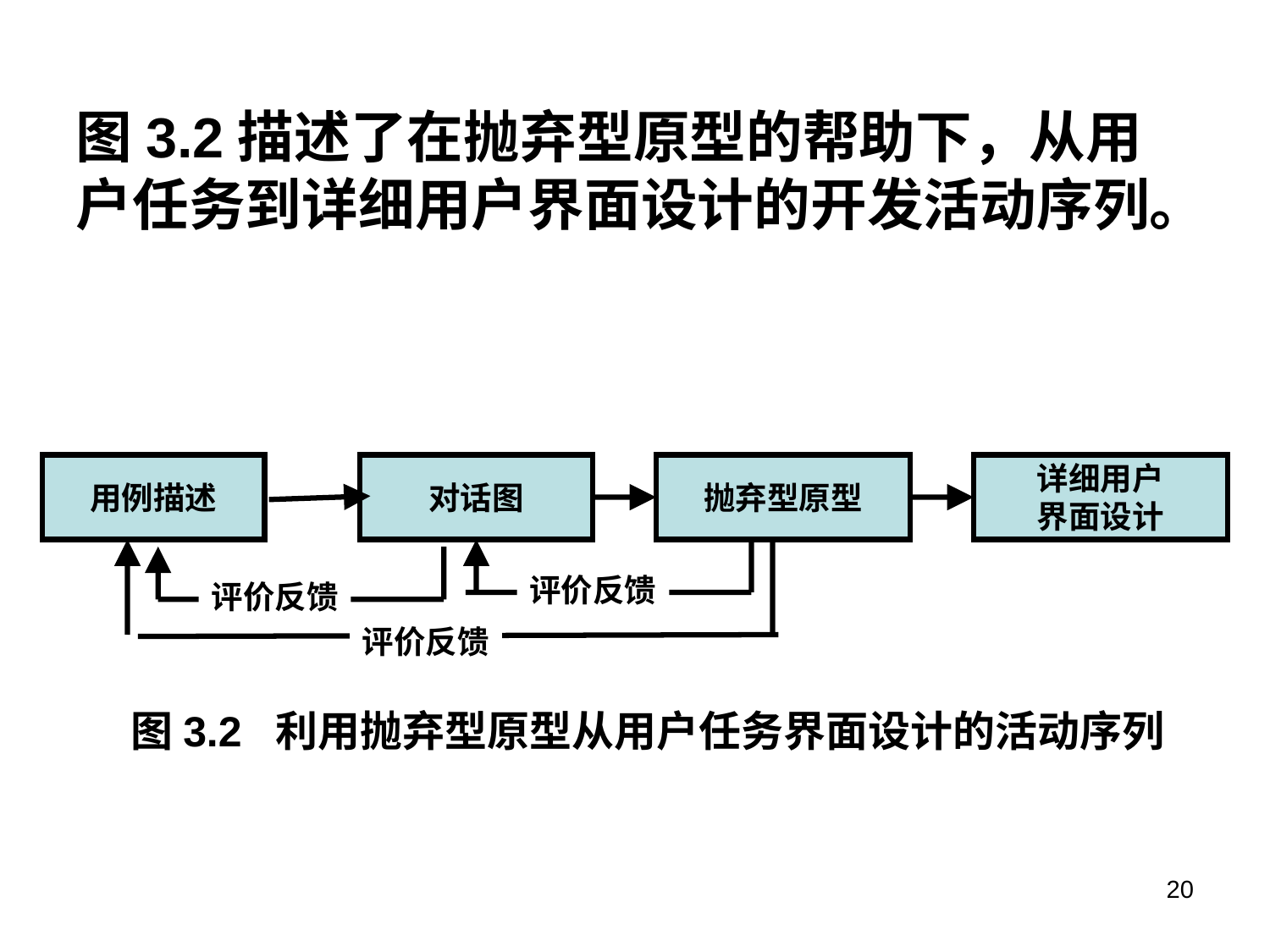

图3.2描述了在抛弃型原型的帮助下，从用户任务到详细用户界面设计的开发活动序列。
用例描述
对话图
抛弃型原型
详细用户
界面设计

评价反馈
评价反馈

评价反馈

图3.2  利用抛弃型原型从用户任务界面设计的活动序列
20